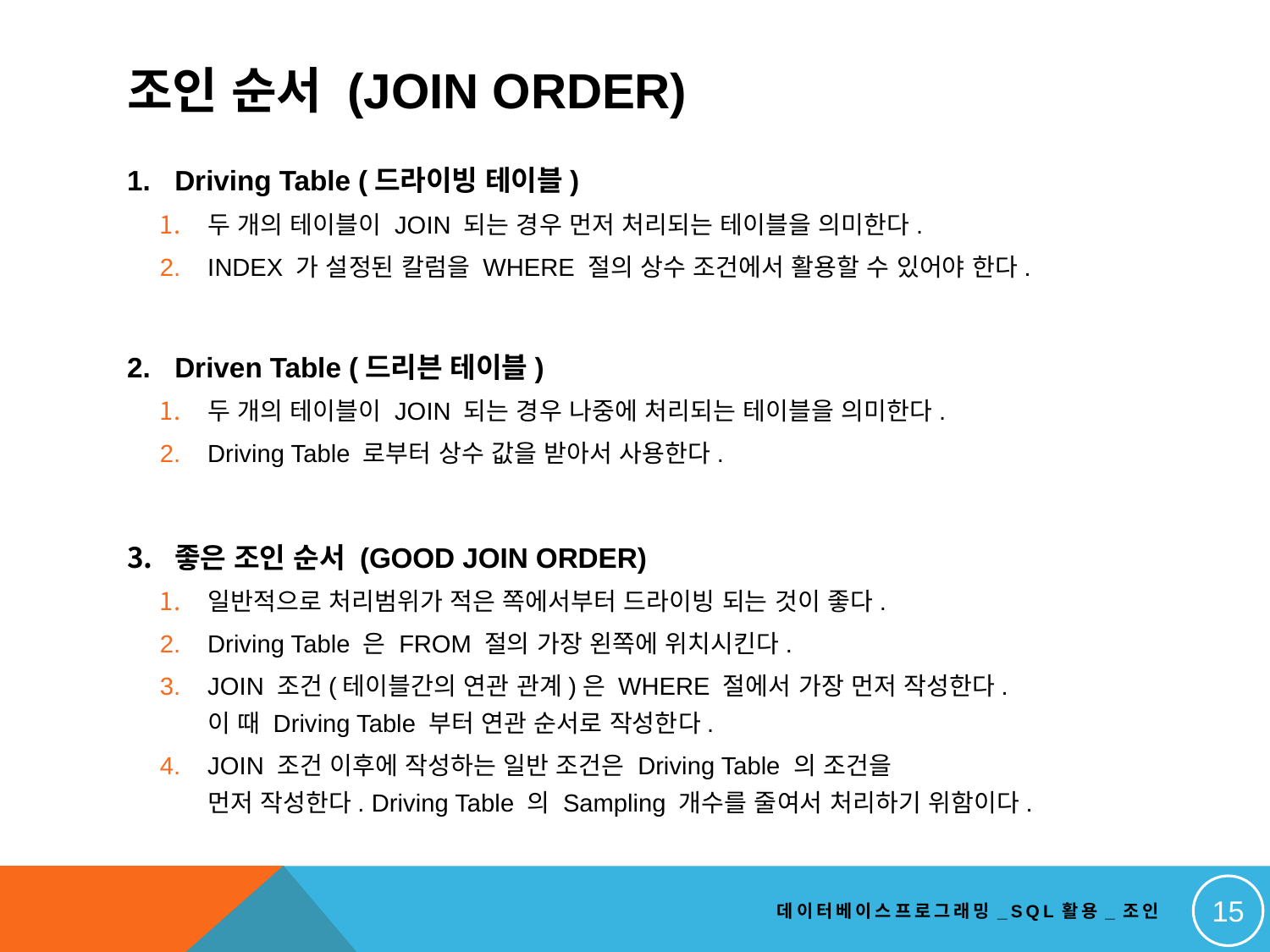

# 조인 순서 (Join order)
Driving Table (드라이빙 테이블)
두 개의 테이블이 JOIN 되는 경우 먼저 처리되는 테이블을 의미한다.
INDEX 가 설정된 칼럼을 WHERE 절의 상수 조건에서 활용할 수 있어야 한다.

Driven Table (드리븐 테이블)
두 개의 테이블이 JOIN 되는 경우 나중에 처리되는 테이블을 의미한다.
Driving Table 로부터 상수 값을 받아서 사용한다.

좋은 조인 순서 (GOOD JOIN ORDER)
일반적으로 처리범위가 적은 쪽에서부터 드라이빙 되는 것이 좋다.
Driving Table 은 FROM 절의 가장 왼쪽에 위치시킨다.
JOIN 조건(테이블간의 연관 관계)은 WHERE 절에서 가장 먼저 작성한다.
이 때 Driving Table 부터 연관 순서로 작성한다.
JOIN 조건 이후에 작성하는 일반 조건은 Driving Table 의 조건을
먼저 작성한다. Driving Table 의 Sampling 개수를 줄여서 처리하기 위함이다.

15
데이터베이스프로그래밍_SQL활용_조인